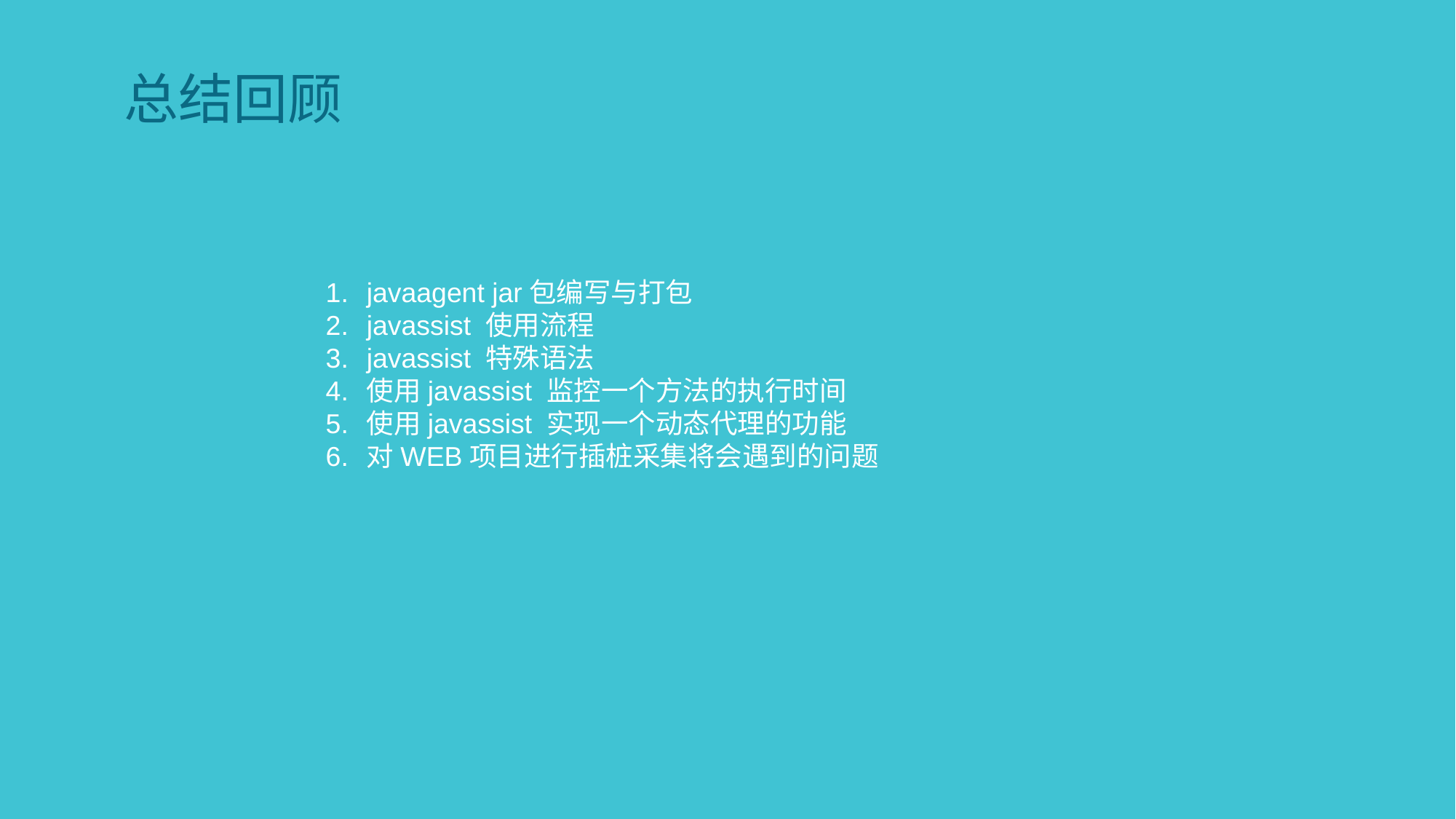

总结回顾
javaagent jar包编写与打包
javassist 使用流程
javassist 特殊语法
使用javassist 监控一个方法的执行时间
使用javassist 实现一个动态代理的功能
对WEB项目进行插桩采集将会遇到的问题